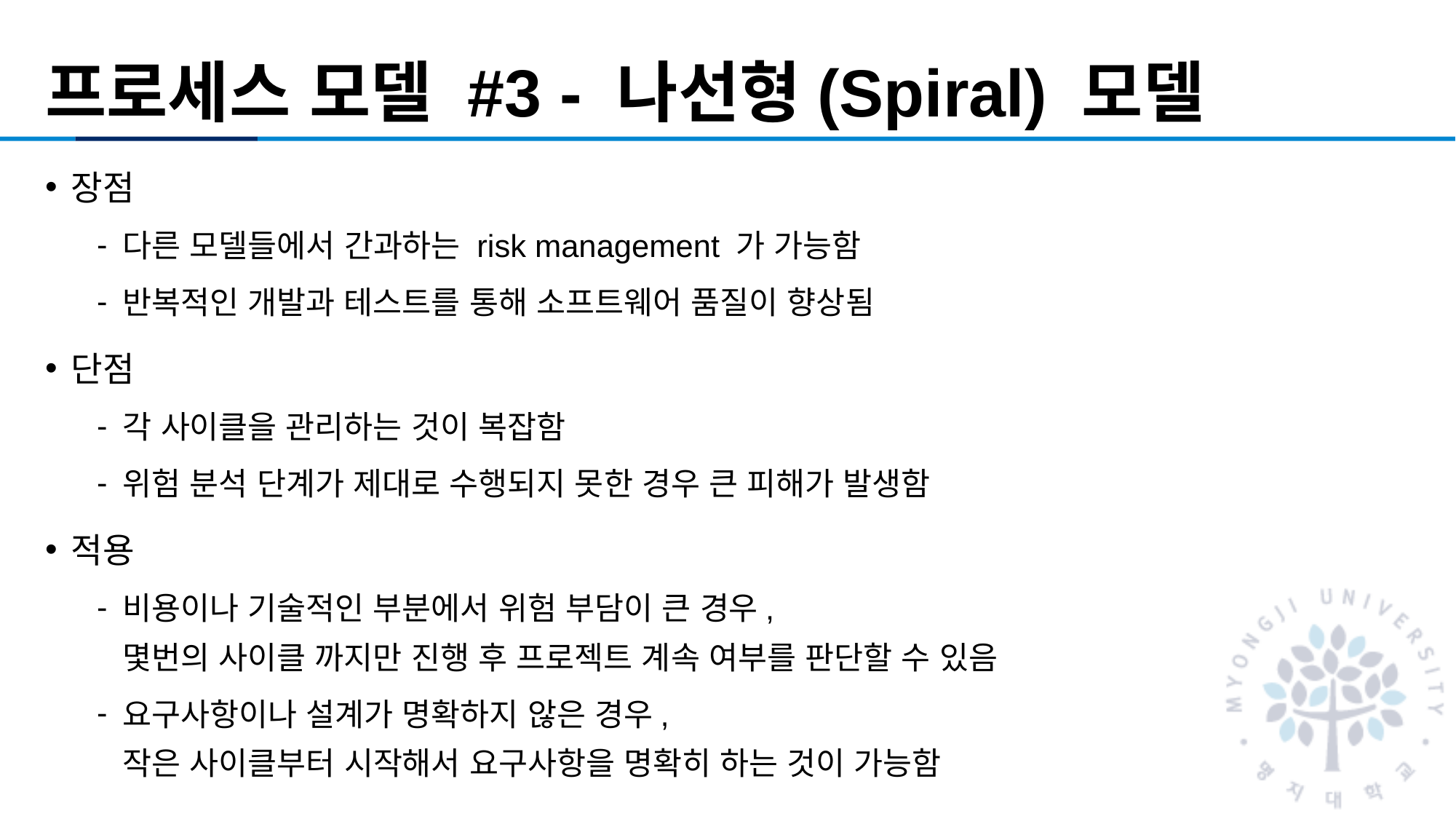

# 프로세스 모델 #3 - 나선형(Spiral) 모델
장점
다른 모델들에서 간과하는 risk management 가 가능함
반복적인 개발과 테스트를 통해 소프트웨어 품질이 향상됨
단점
각 사이클을 관리하는 것이 복잡함
위험 분석 단계가 제대로 수행되지 못한 경우 큰 피해가 발생함
적용
비용이나 기술적인 부분에서 위험 부담이 큰 경우,
몇번의 사이클 까지만 진행 후 프로젝트 계속 여부를 판단할 수 있음
요구사항이나 설계가 명확하지 않은 경우,
작은 사이클부터 시작해서 요구사항을 명확히 하는 것이 가능함